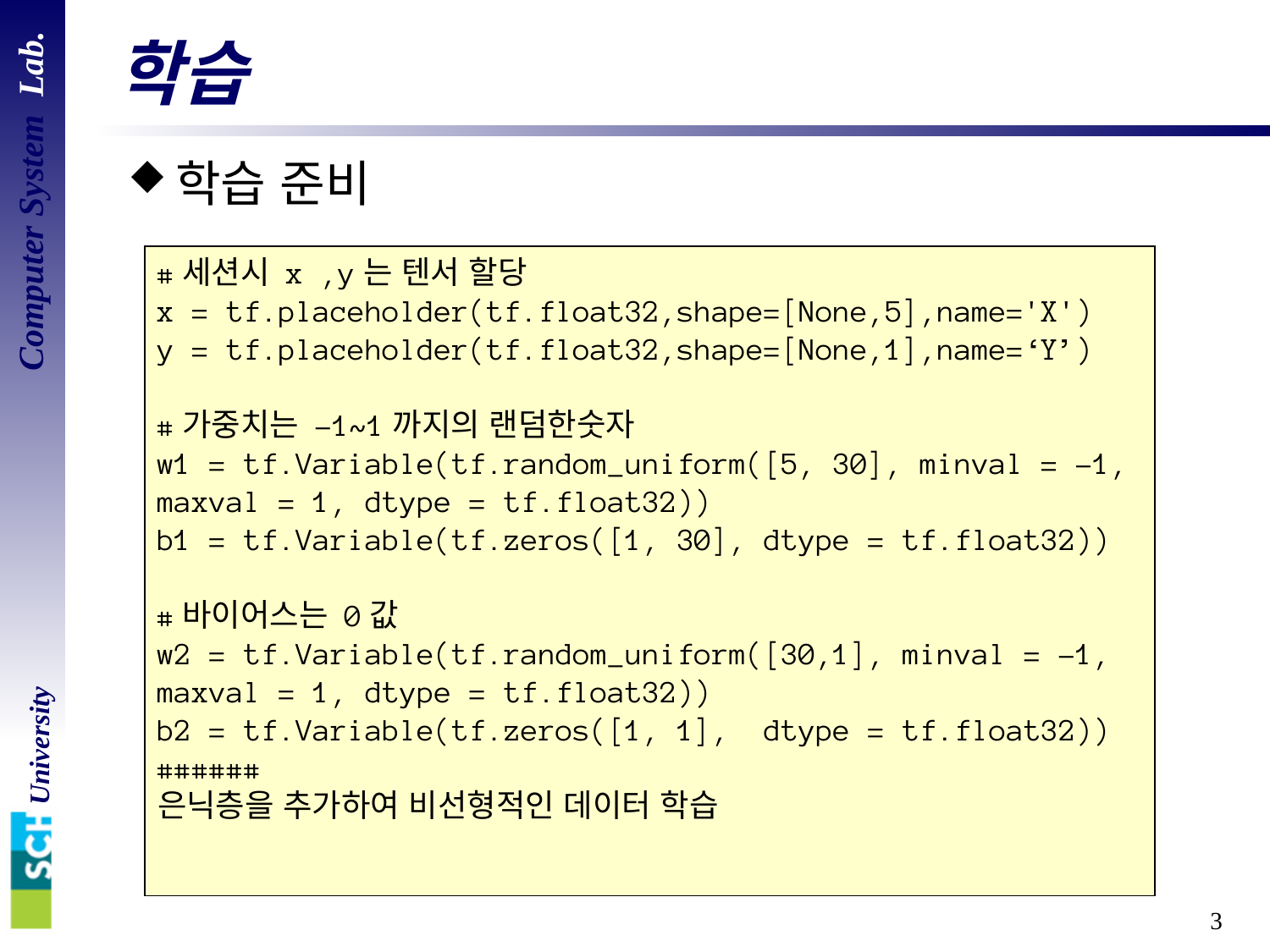

# 학습

학습 준비
#세션시 x ,y는 텐서 할당
x = tf.placeholder(tf.float32,shape=[None,5],name='X')
y = tf.placeholder(tf.float32,shape=[None,1],name=‘Y’)

#가중치는 -1~1까지의 랜덤한숫자
w1 = tf.Variable(tf.random_uniform([5, 30], minval = -1, maxval = 1, dtype = tf.float32))
b1 = tf.Variable(tf.zeros([1, 30], dtype = tf.float32))

#바이어스는 0값
w2 = tf.Variable(tf.random_uniform([30,1], minval = -1, maxval = 1, dtype = tf.float32))
b2 = tf.Variable(tf.zeros([1, 1],  dtype = tf.float32))
######
은닉층을 추가하여 비선형적인 데이터 학습